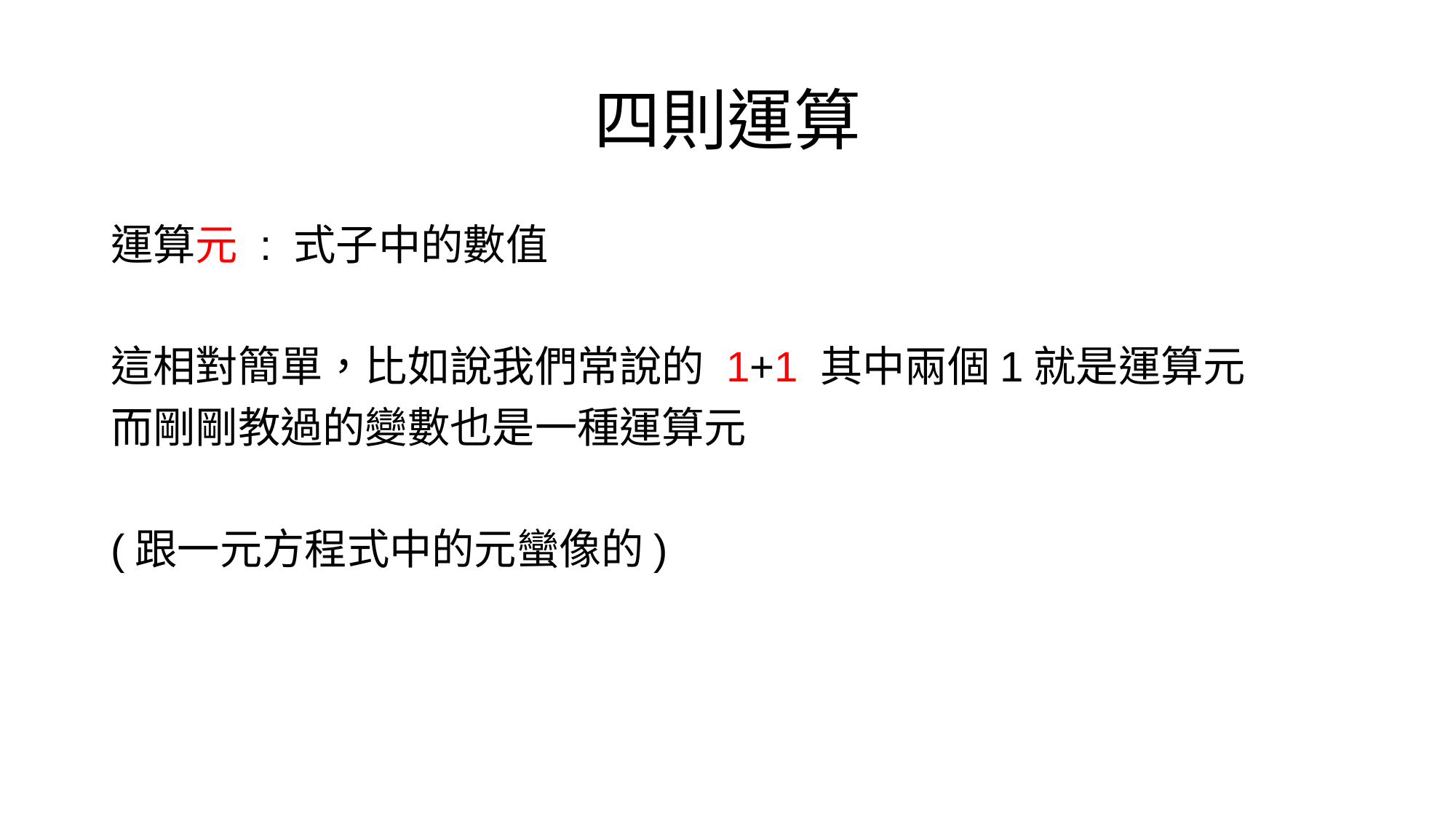

# 四則運算
運算元 : 式子中的數值

這相對簡單，比如說我們常說的 1+1 其中兩個1就是運算元
而剛剛教過的變數也是一種運算元

(跟一元方程式中的元蠻像的)